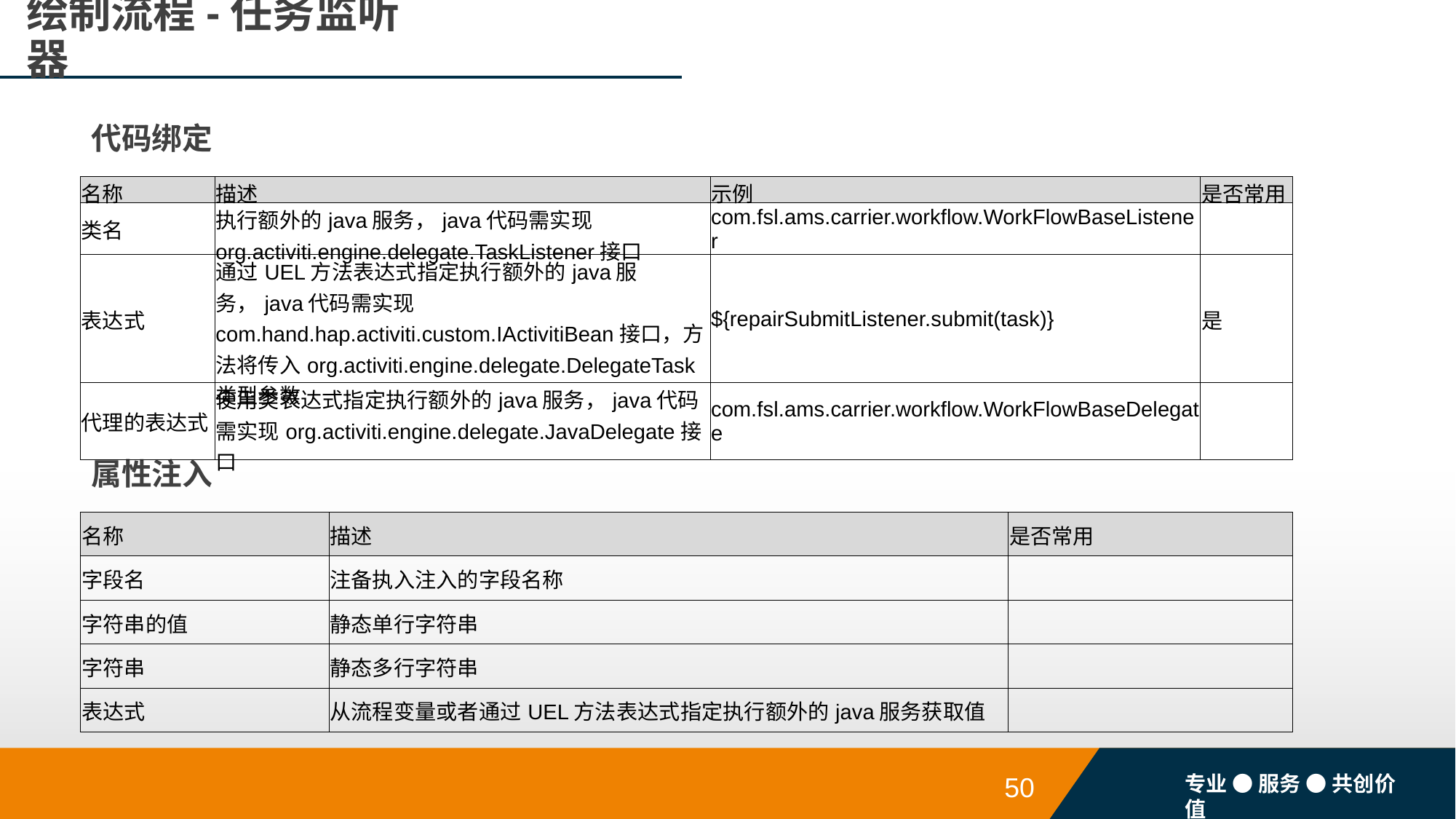

# 绘制流程-任务监听器
代码绑定
| 名称 | 描述 | 示例 | 是否常用 |
| --- | --- | --- | --- |
| 类名 | 执行额外的java服务，java代码需实现org.activiti.engine.delegate.TaskListener接口 | com.fsl.ams.carrier.workflow.WorkFlowBaseListener |  |
| 表达式 | 通过UEL方法表达式指定执行额外的java服务，java代码需实现com.hand.hap.activiti.custom.IActivitiBean接口，方法将传入org.activiti.engine.delegate.DelegateTask类型参数 | ${repairSubmitListener.submit(task)} | 是 |
| 代理的表达式 | 使用类表达式指定执行额外的java服务，java代码需实现org.activiti.engine.delegate.JavaDelegate接口 | com.fsl.ams.carrier.workflow.WorkFlowBaseDelegate |  |
属性注入
| 名称 | 描述 | 是否常用 |
| --- | --- | --- |
| 字段名 | 注备执入注入的字段名称 |  |
| 字符串的值 | 静态单行字符串 |  |
| 字符串 | 静态多行字符串 |  |
| 表达式 | 从流程变量或者通过UEL方法表达式指定执行额外的java服务获取值 |  |